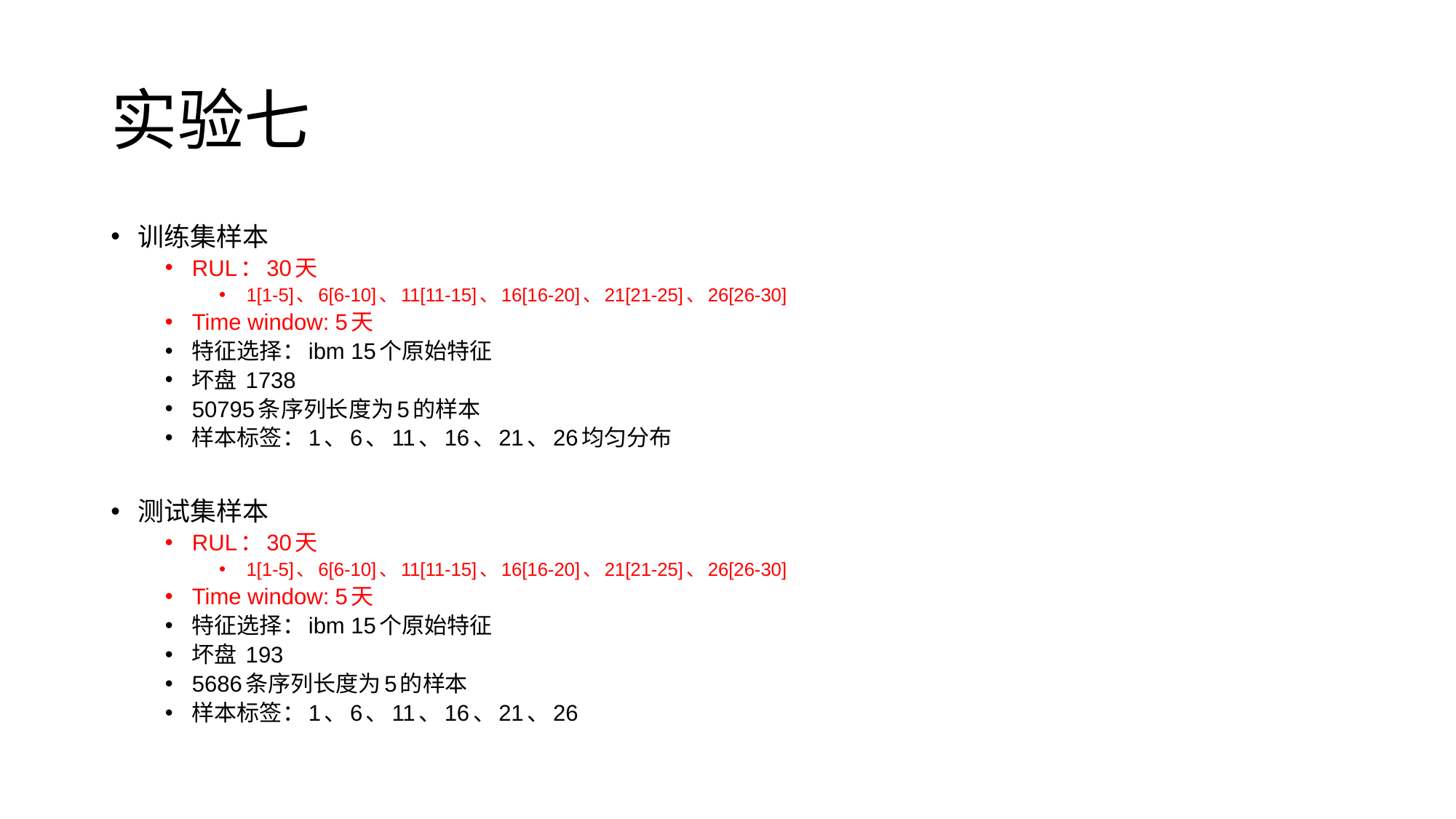

# 实验七
训练集样本
RUL：30天
1[1-5]、6[6-10]、11[11-15]、16[16-20]、21[21-25]、26[26-30]
Time window: 5天
特征选择：ibm 15个原始特征
坏盘 1738
50795条序列长度为5的样本
样本标签：1、6、11、16、21、26均匀分布

测试集样本
RUL：30天
1[1-5]、6[6-10]、11[11-15]、16[16-20]、21[21-25]、26[26-30]
Time window: 5天
特征选择：ibm 15个原始特征
坏盘 193
5686条序列长度为5的样本
样本标签：1、6、11、16、21、26